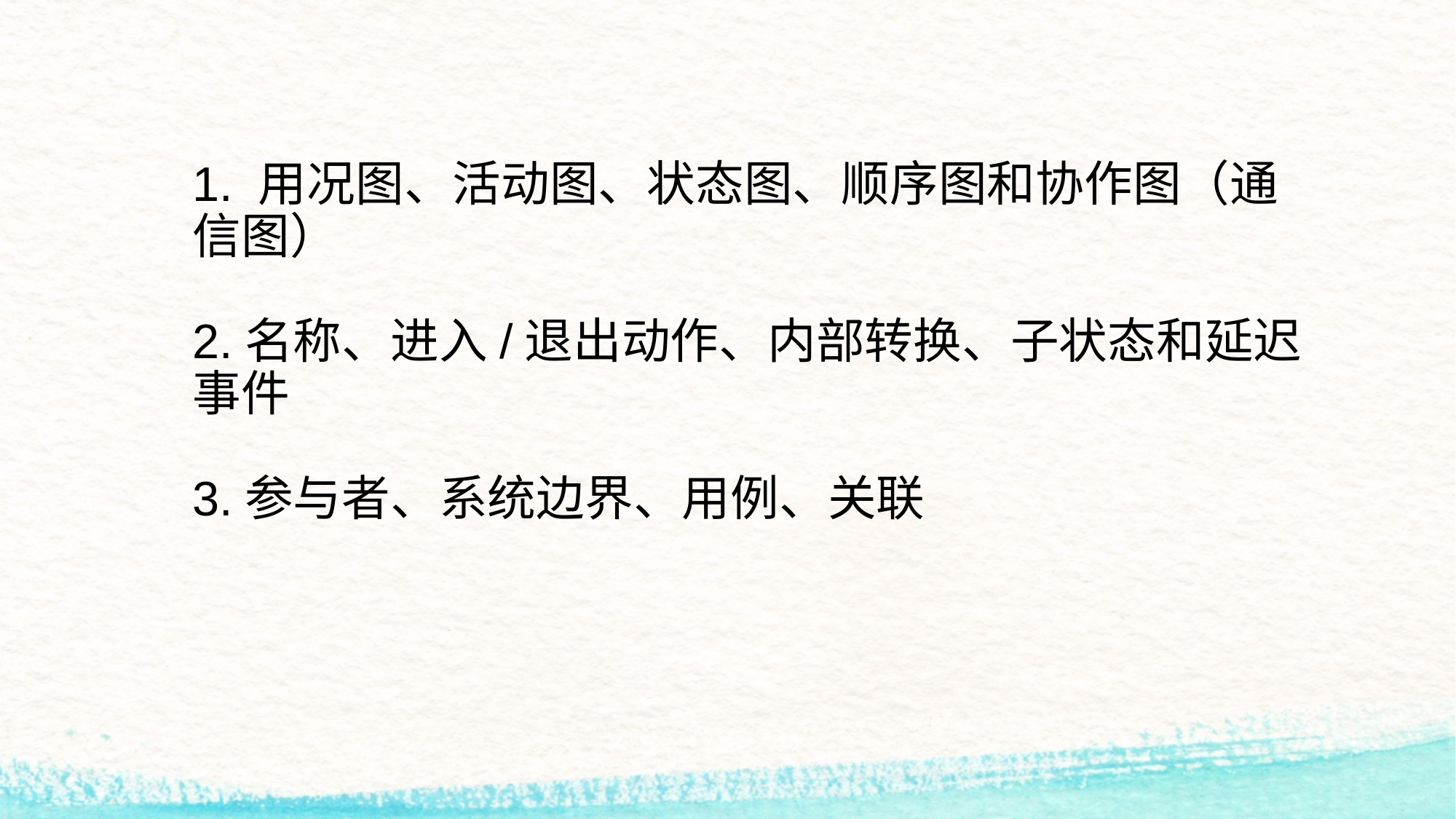

# 1. 用况图、活动图、状态图、顺序图和协作图（通信图） 2.名称、进入/退出动作、内部转换、子状态和延迟事件 3.参与者、系统边界、用例、关联